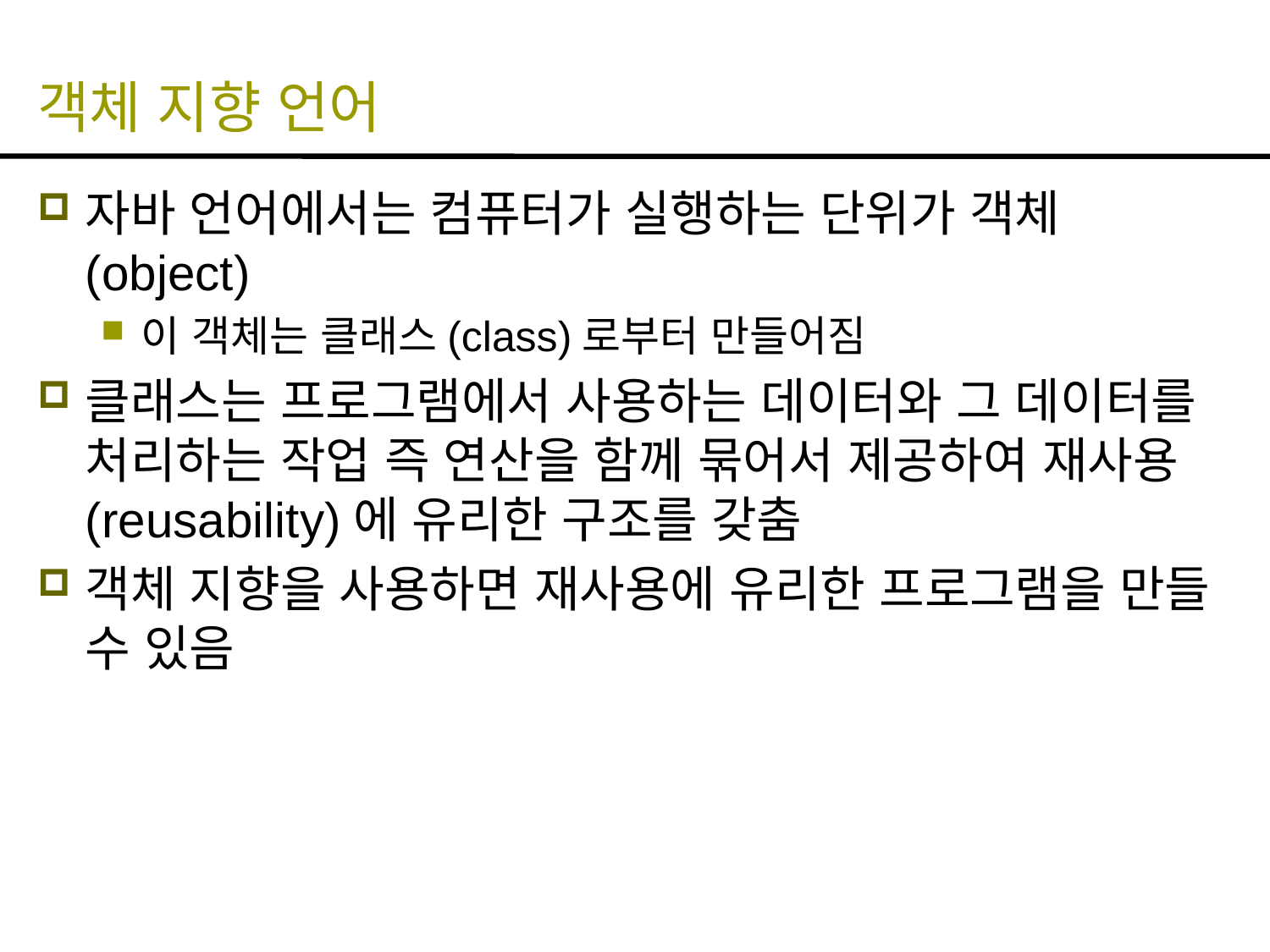

# 객체 지향 언어
자바 언어에서는 컴퓨터가 실행하는 단위가 객체(object)
이 객체는 클래스(class)로부터 만들어짐
클래스는 프로그램에서 사용하는 데이터와 그 데이터를 처리하는 작업 즉 연산을 함께 묶어서 제공하여 재사용(reusability)에 유리한 구조를 갖춤
객체 지향을 사용하면 재사용에 유리한 프로그램을 만들 수 있음